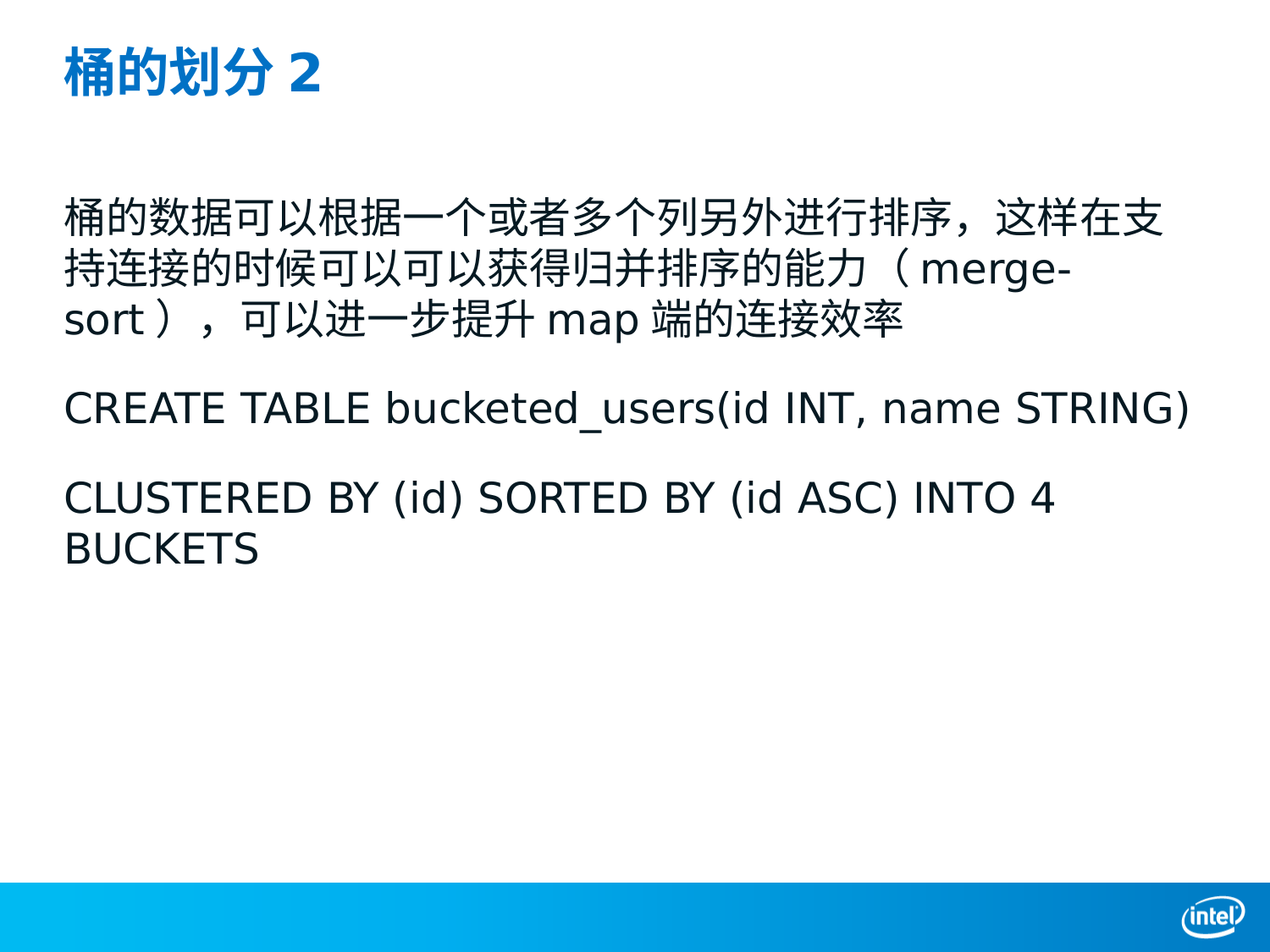

# 桶的划分2
桶的数据可以根据一个或者多个列另外进行排序，这样在支持连接的时候可以可以获得归并排序的能力（merge-sort），可以进一步提升map端的连接效率
CREATE TABLE bucketed_users(id INT, name STRING)
CLUSTERED BY (id) SORTED BY (id ASC) INTO 4 BUCKETS